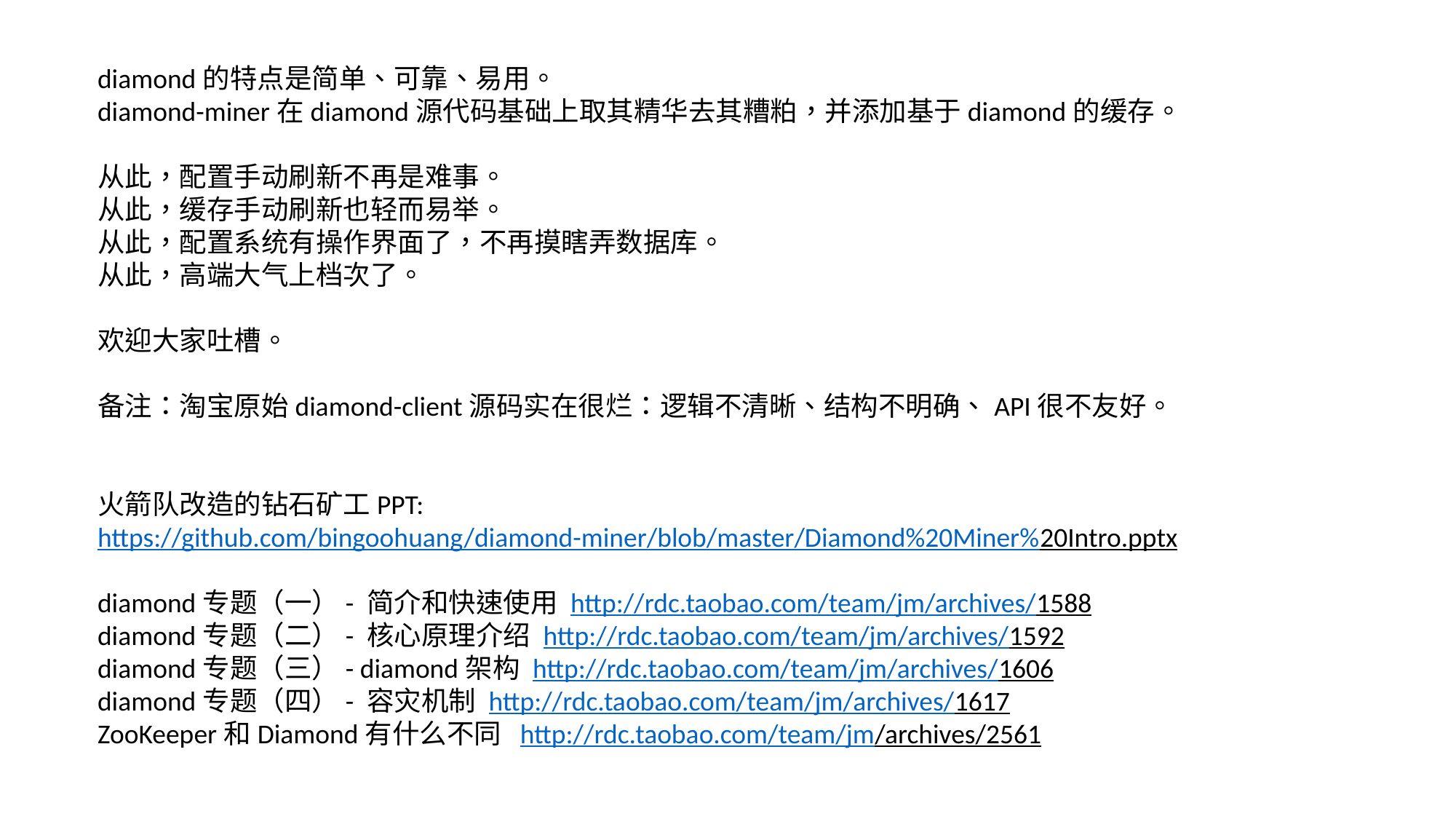

diamond的特点是简单、可靠、易用。
diamond-miner在diamond源代码基础上取其精华去其糟粕，并添加基于diamond的缓存。

从此，配置手动刷新不再是难事。
从此，缓存手动刷新也轻而易举。
从此，配置系统有操作界面了，不再摸瞎弄数据库。
从此，高端大气上档次了。

欢迎大家吐槽。

备注：淘宝原始diamond-client源码实在很烂：逻辑不清晰、结构不明确、API很不友好。

火箭队改造的钻石矿工PPT:  https://github.com/bingoohuang/diamond-miner/blob/master/Diamond%20Miner%20Intro.pptx

diamond专题（一）- 简介和快速使用 http://rdc.taobao.com/team/jm/archives/1588
diamond专题（二）- 核心原理介绍 http://rdc.taobao.com/team/jm/archives/1592
diamond专题（三）- diamond架构 http://rdc.taobao.com/team/jm/archives/1606
diamond专题（四）- 容灾机制 http://rdc.taobao.com/team/jm/archives/1617
ZooKeeper和Diamond有什么不同  http://rdc.taobao.com/team/jm/archives/2561